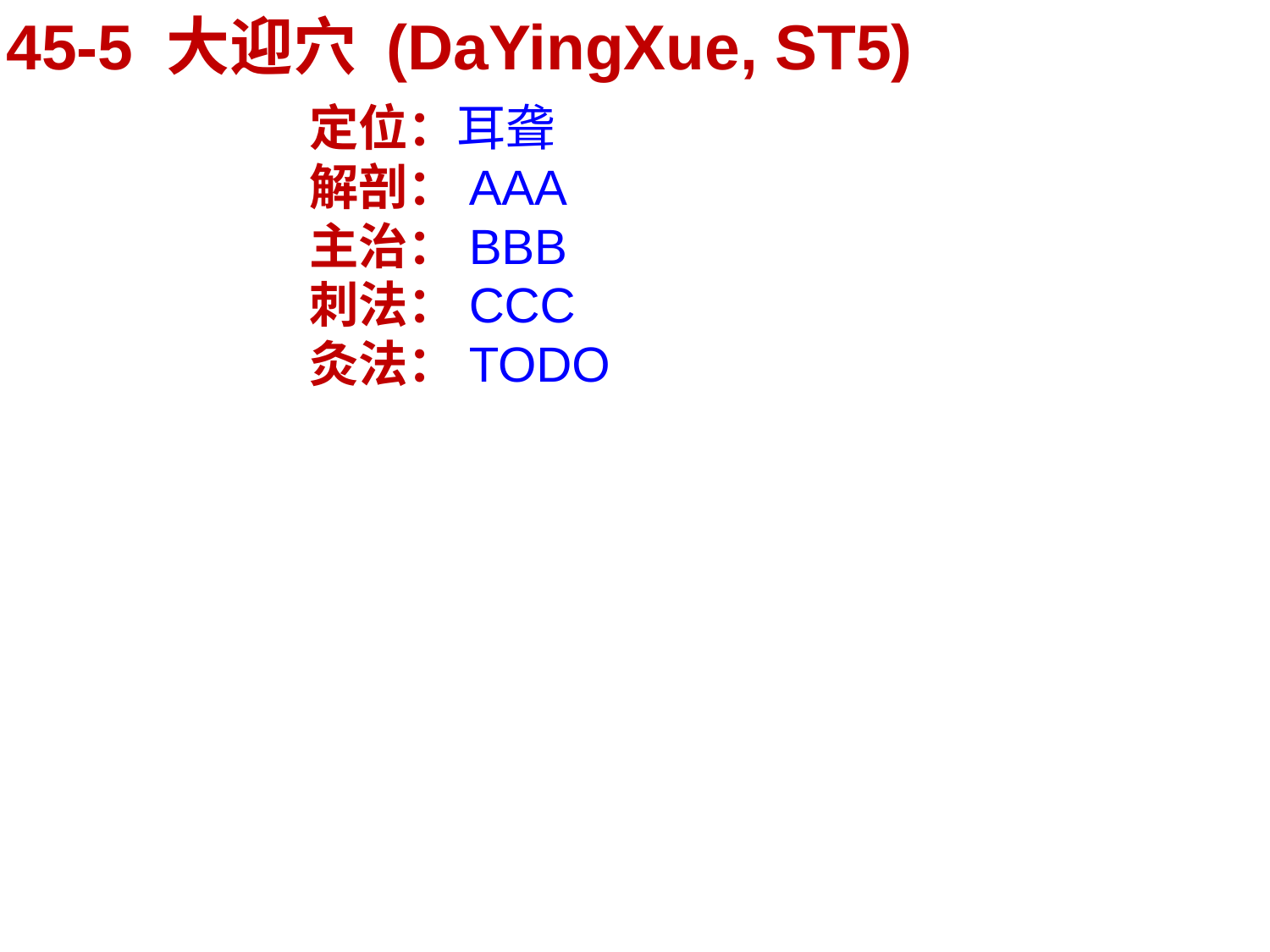

45-5 大迎穴 (DaYingXue, ST5)
定位：耳聋
解剖：AAA
主治：BBB
刺法：CCC
灸法：TODO